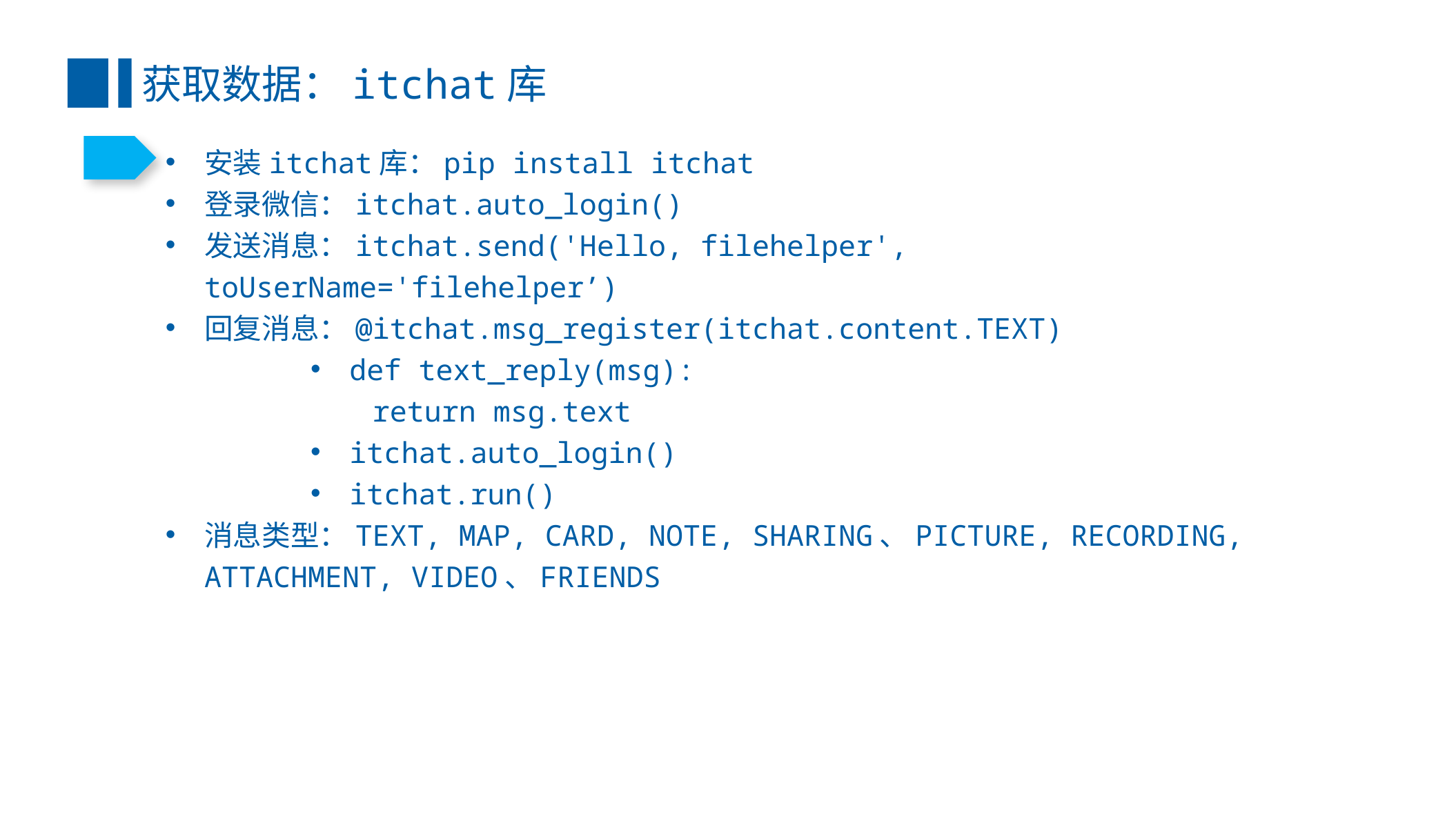

获取数据：itchat库

安装itchat库：pip install itchat
登录微信：itchat.auto_login()
发送消息：itchat.send('Hello, filehelper', toUserName='filehelper’)
回复消息：@itchat.msg_register(itchat.content.TEXT)
def text_reply(msg):
		return msg.text
itchat.auto_login()
itchat.run()
消息类型：TEXT, MAP, CARD, NOTE, SHARING、PICTURE, RECORDING, ATTACHMENT, VIDEO、FRIENDS